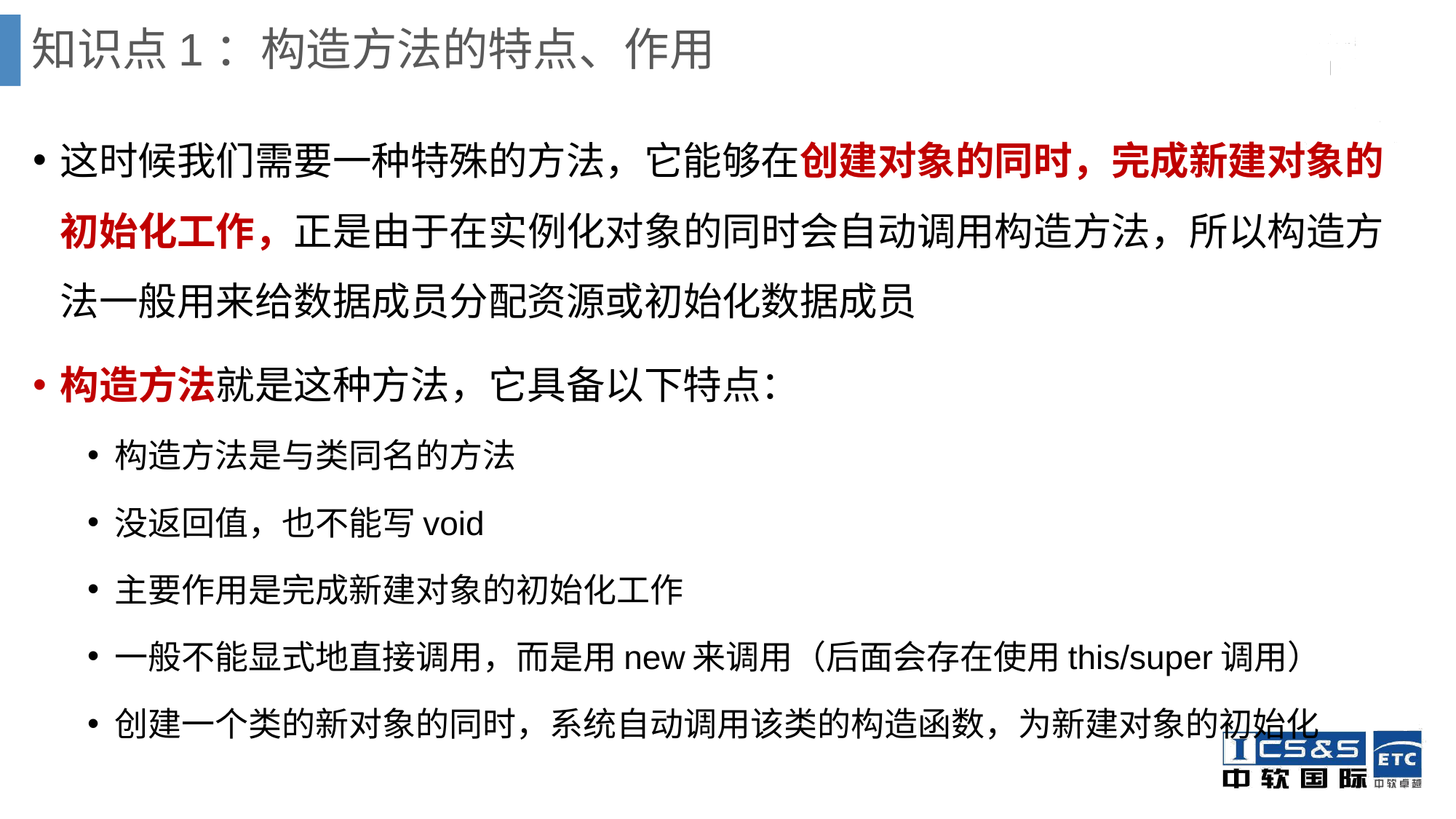

# 知识点1：构造方法的特点、作用
这时候我们需要一种特殊的方法，它能够在创建对象的同时，完成新建对象的初始化工作，正是由于在实例化对象的同时会自动调用构造方法，所以构造方法一般用来给数据成员分配资源或初始化数据成员
构造方法就是这种方法，它具备以下特点：
构造方法是与类同名的方法
没返回值，也不能写void
主要作用是完成新建对象的初始化工作
一般不能显式地直接调用，而是用new来调用（后面会存在使用this/super调用）
创建一个类的新对象的同时，系统自动调用该类的构造函数，为新建对象的初始化